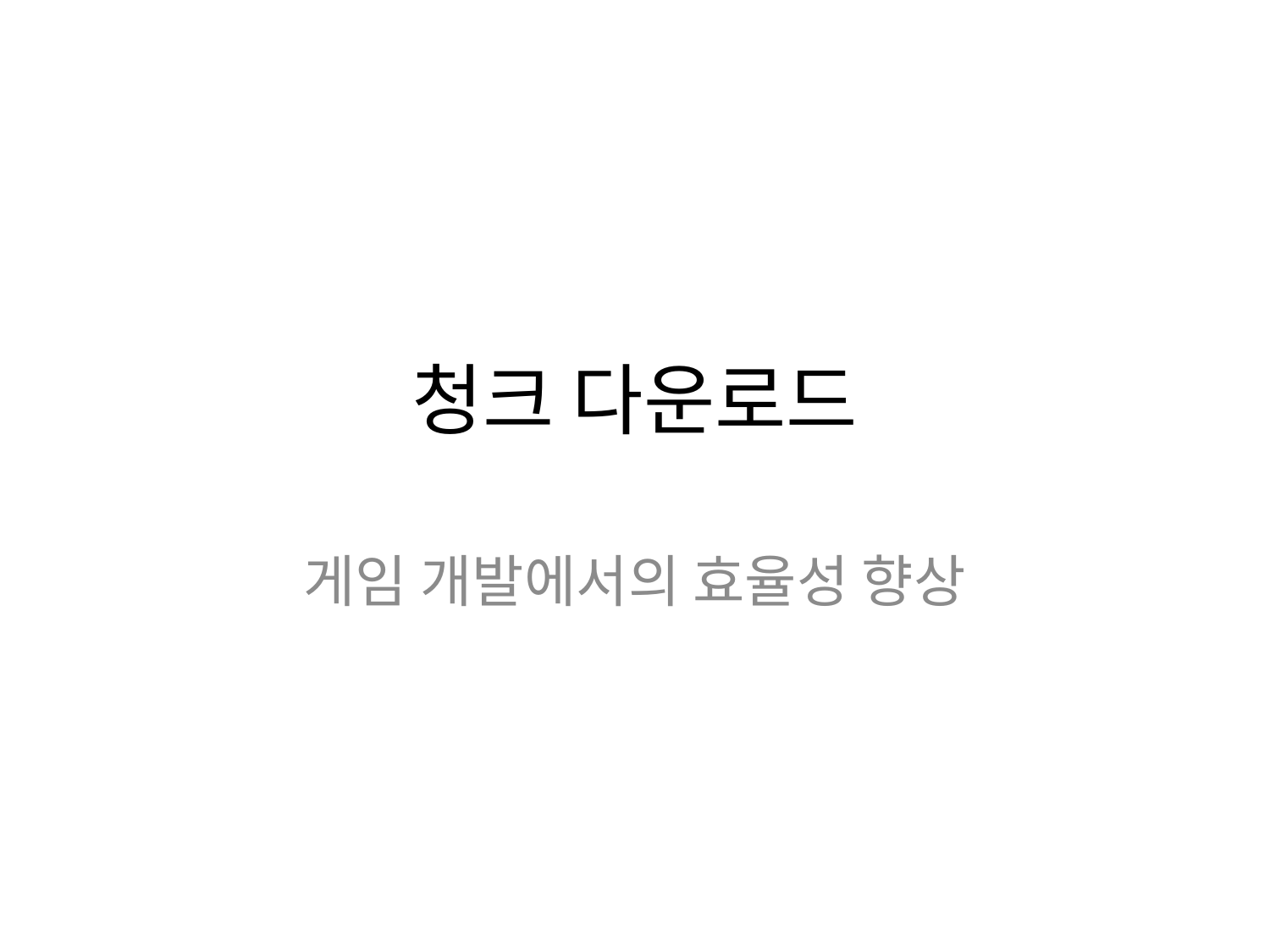

# 청크 다운로드
게임 개발에서의 효율성 향상